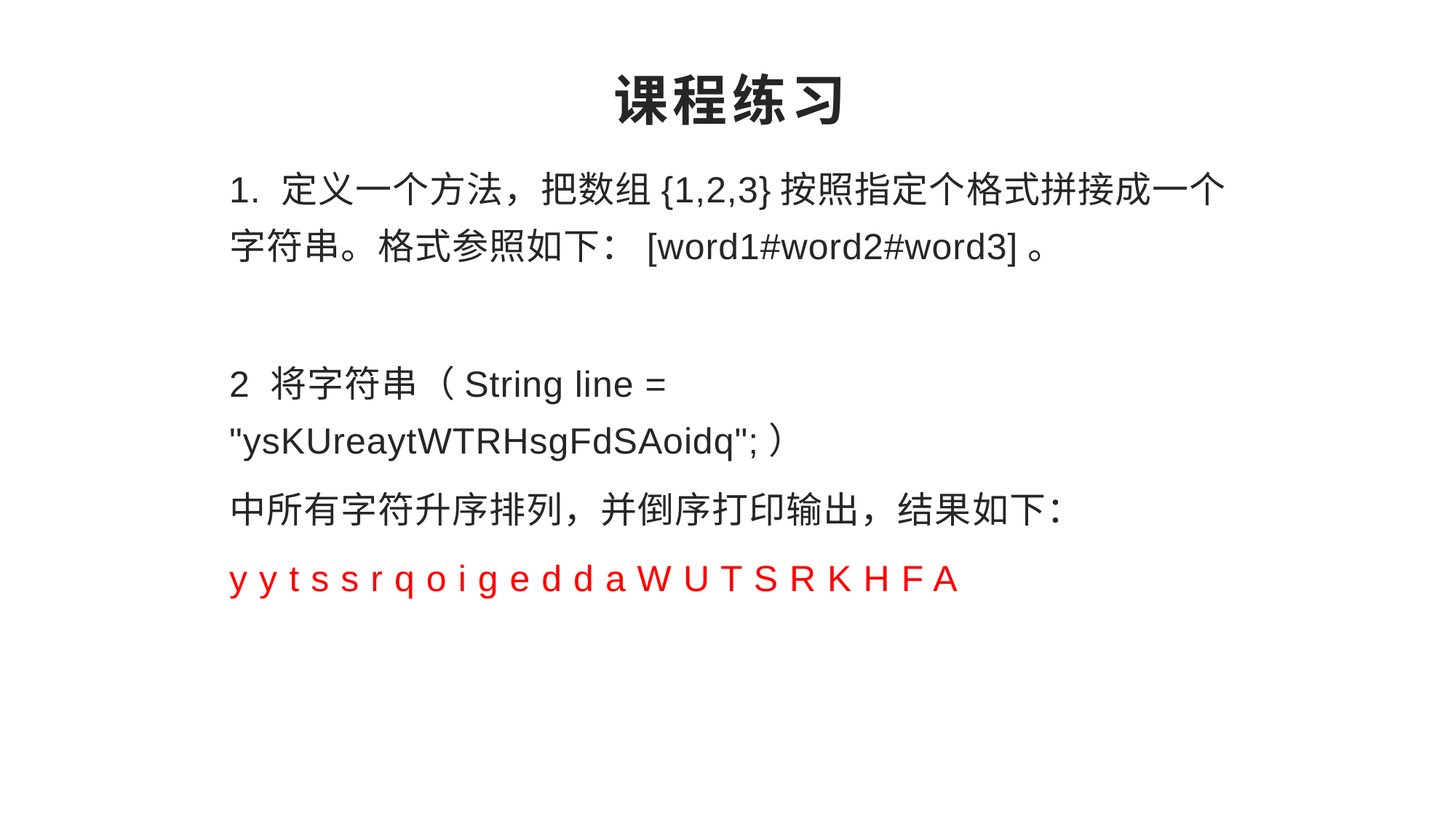

课程练习
1. 定义一个方法，把数组{1,2,3}按照指定个格式拼接成一个字符串。格式参照如下：[word1#word2#word3]。

2 将字符串（String line = "ysKUreaytWTRHsgFdSAoidq";）
中所有字符升序排列，并倒序打印输出，结果如下：
y y t s s r q o i g e d d a W U T S R K H F A